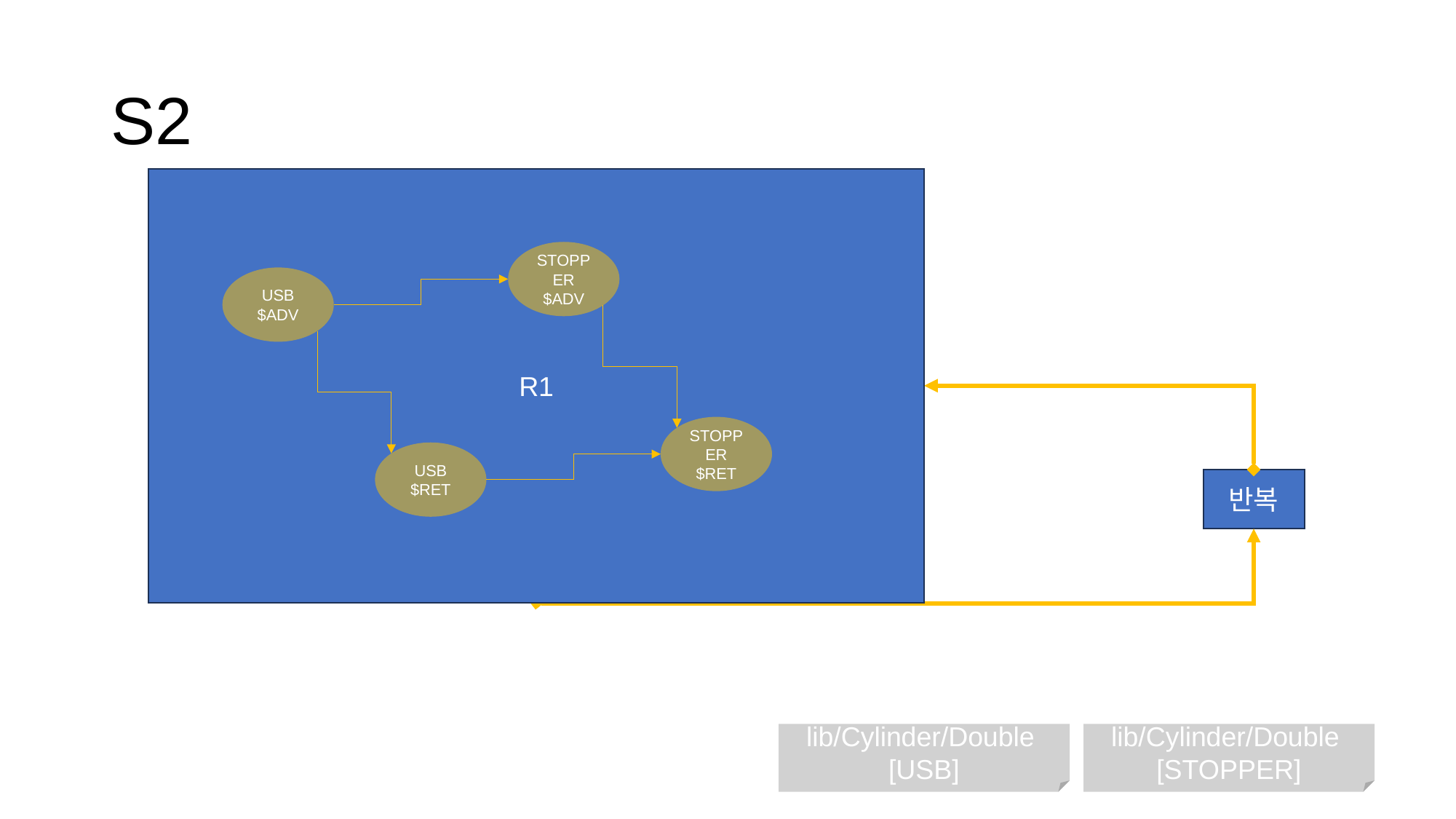

# S2
R1
USB $ADV
USB $RET
STOPPER $ADV
STOPPER $RET
반복
lib/Cylinder/Double
[USB]
lib/Cylinder/Double
[STOPPER]